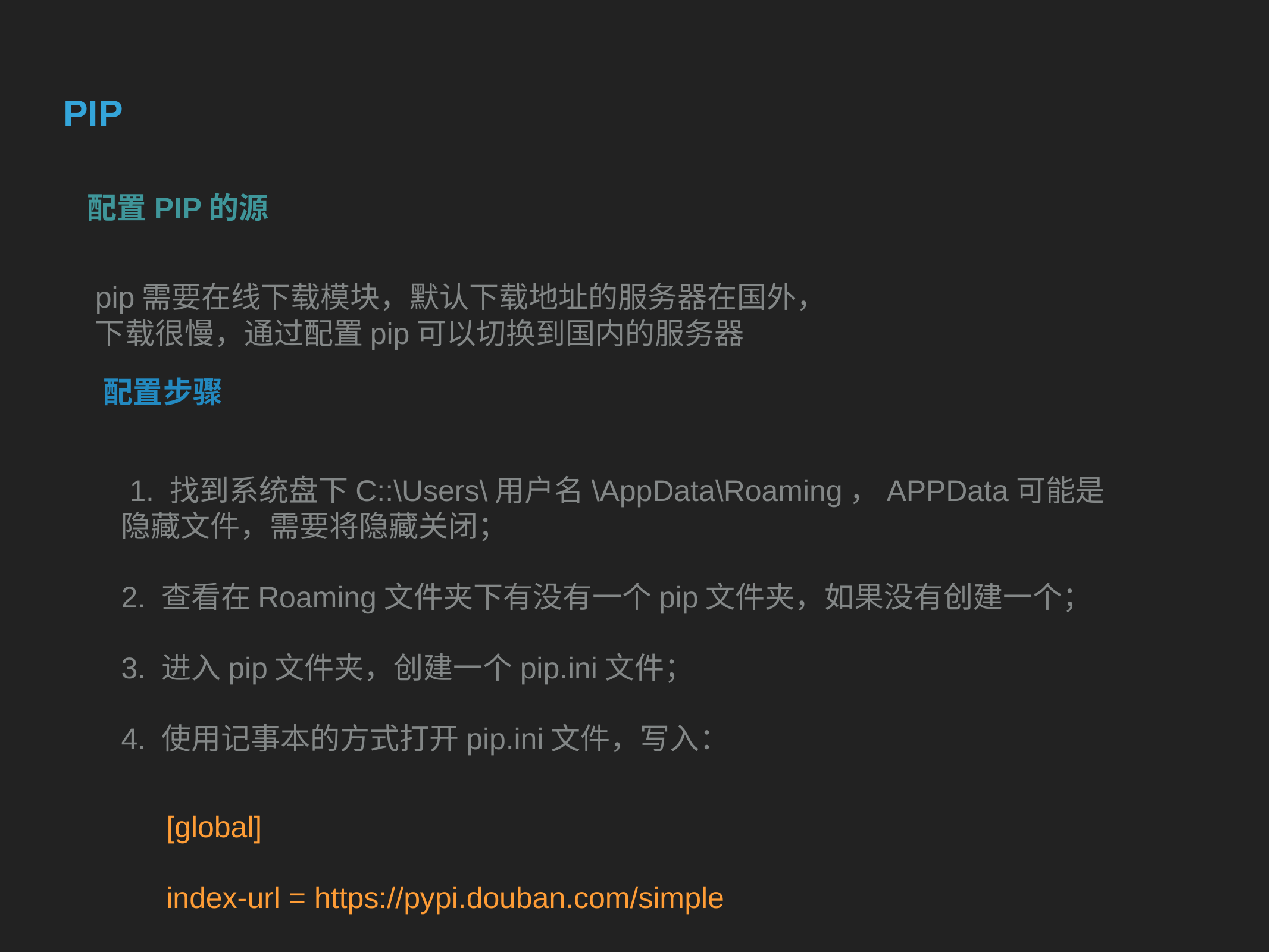

pip
配置pip的源
pip需要在线下载模块，默认下载地址的服务器在国外，下载很慢，通过配置pip可以切换到国内的服务器
配置步骤
 1. 找到系统盘下C::\Users\用户名\AppData\Roaming，APPData可能是隐藏文件，需要将隐藏关闭；
2. 查看在Roaming文件夹下有没有一个pip文件夹，如果没有创建一个；
3. 进入pip文件夹，创建一个pip.ini文件；
4. 使用记事本的方式打开pip.ini文件，写入：
[global]
index-url = https://pypi.douban.com/simple